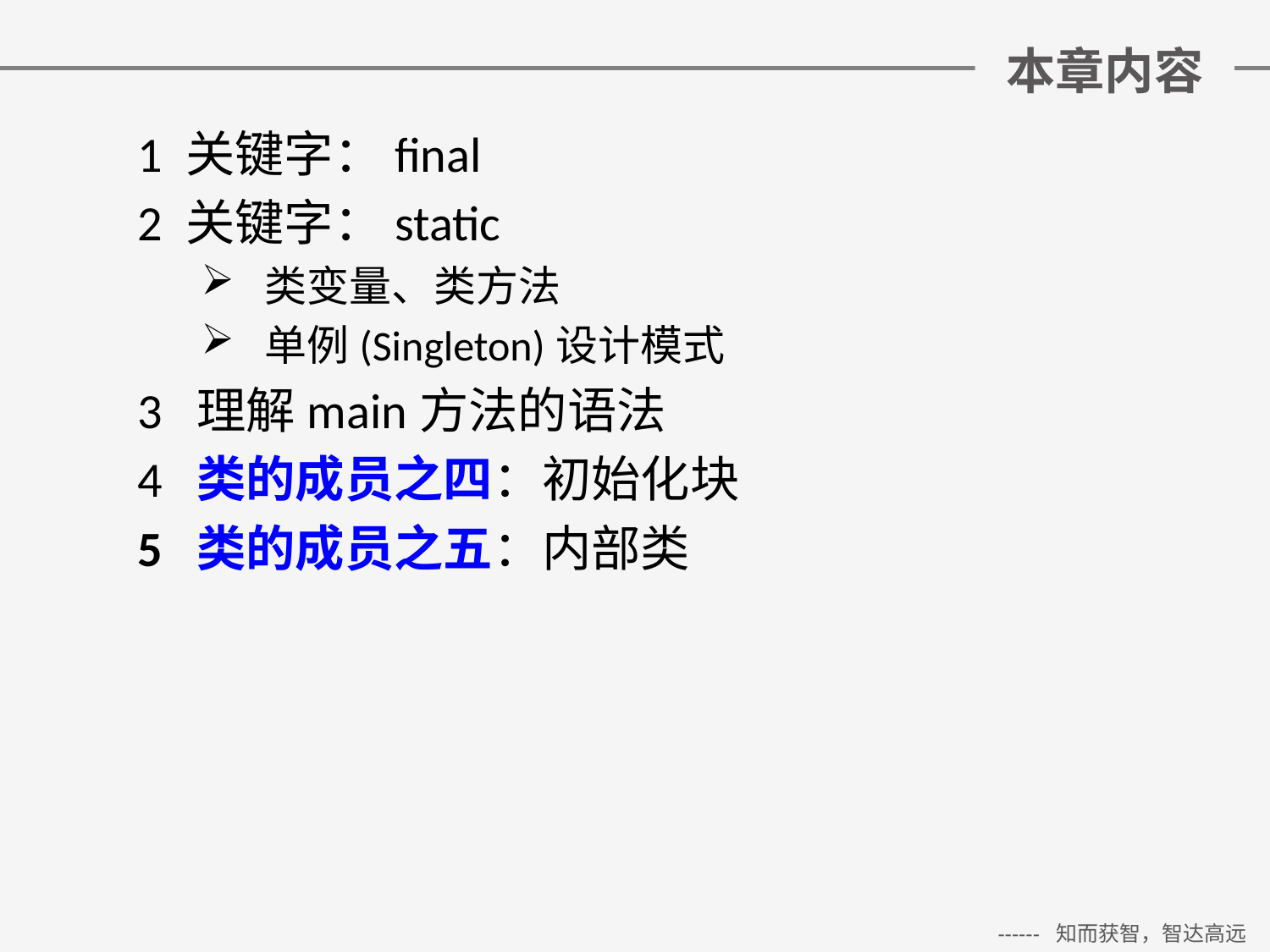

# 本章内容
1 关键字：final
2 关键字：static
类变量、类方法
单例(Singleton)设计模式
3  理解main方法的语法
4  类的成员之四：初始化块
5  类的成员之五：内部类